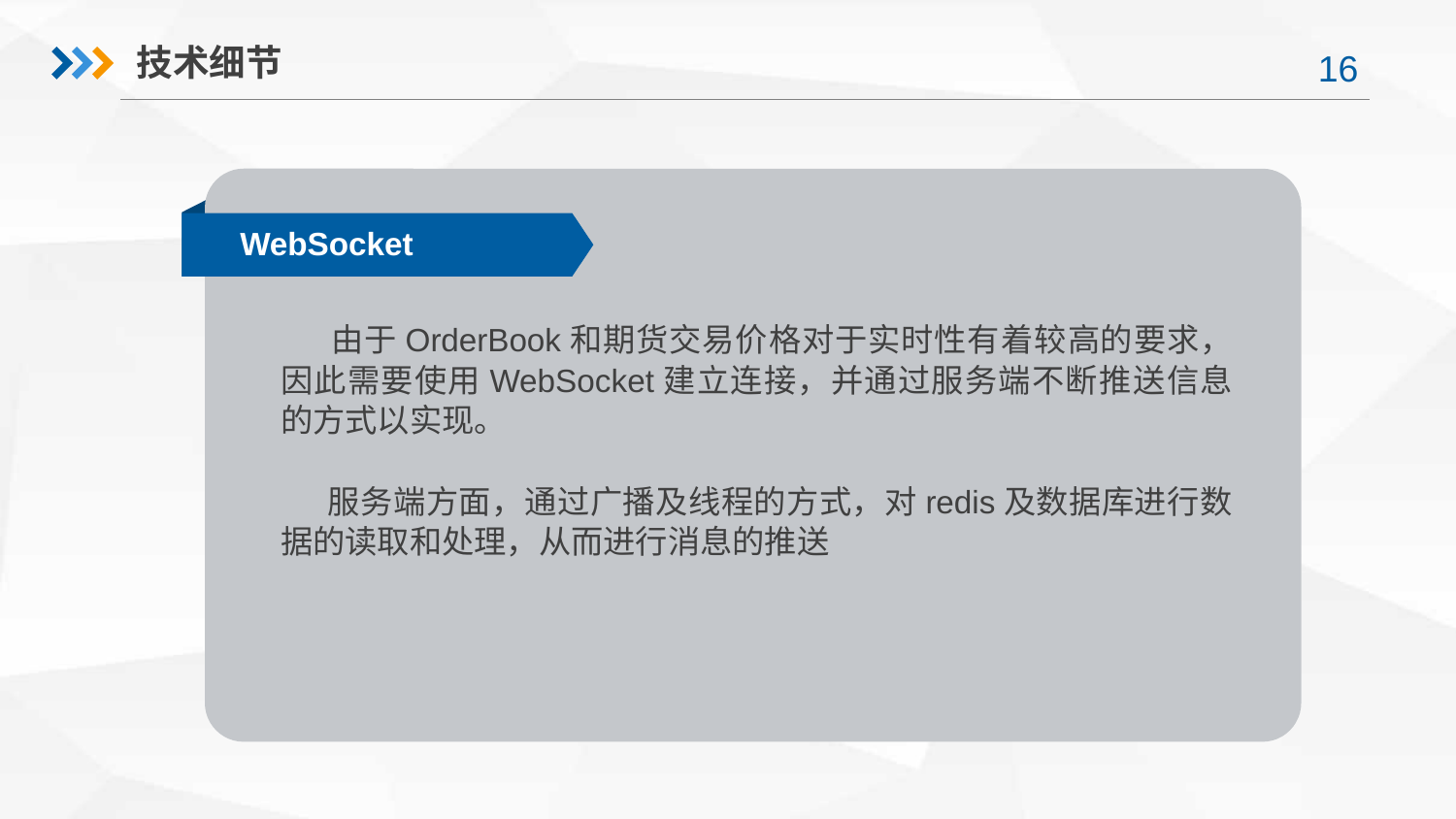

技术细节

WebSocket
       由于OrderBook和期货交易价格对于实时性有着较高的要求，因此需要使用WebSocket建立连接，并通过服务端不断推送信息的方式以实现。

     服务端方面，通过广播及线程的方式，对redis及数据库进行数据的读取和处理，从而进行消息的推送